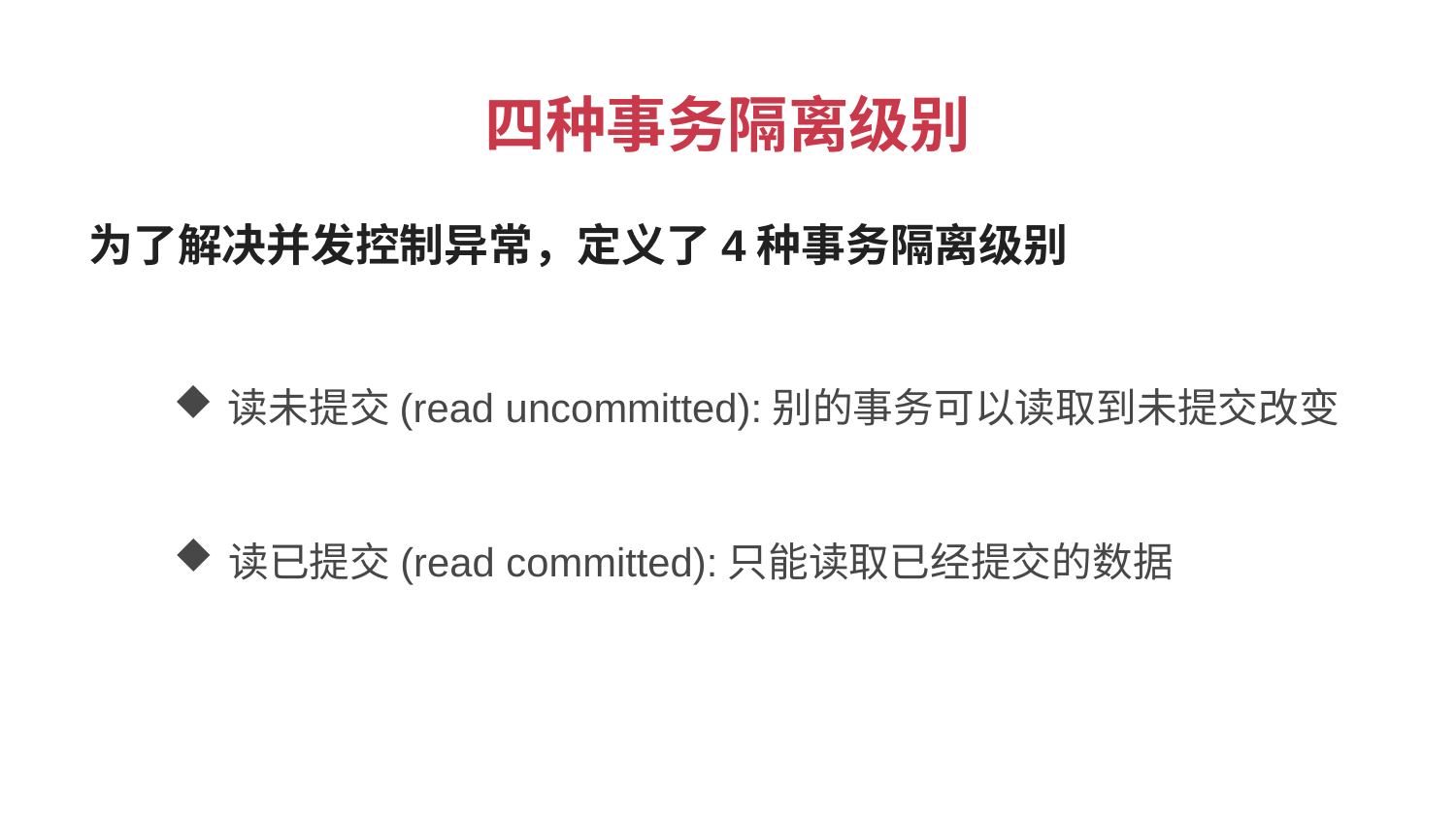

四种事务隔离级别

为了解决并发控制异常，定义了4种事务隔离级别

读未提交(read uncommitted):别的事务可以读取到未提交改变
读已提交(read committed):只能读取已经提交的数据